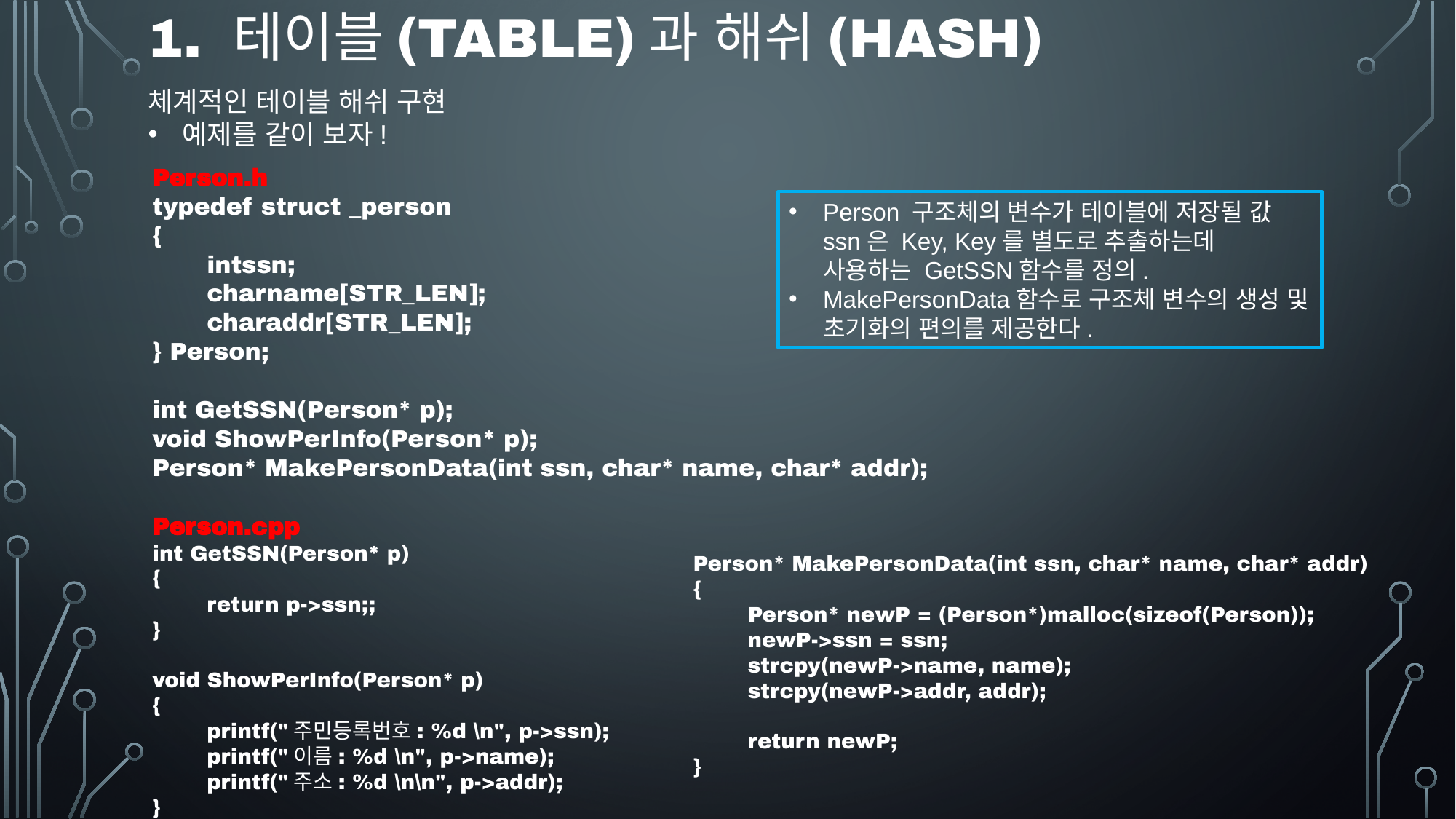

# 1. 테이블(Table)과 해쉬(Hash)
체계적인 테이블 해쉬 구현
예제를 같이 보자!
Person.h
typedef struct _person
{
intssn;
charname[STR_LEN];
charaddr[STR_LEN];
} Person;

int GetSSN(Person* p);
void ShowPerInfo(Person* p);
Person* MakePersonData(int ssn, char* name, char* addr);

Person.cpp
int GetSSN(Person* p)
{
return p->ssn;;
}

void ShowPerInfo(Person* p)
{
printf("주민등록번호: %d \n", p->ssn);
printf("이름: %d \n", p->name);
printf("주소: %d \n\n", p->addr);
}

Person 구조체의 변수가 테이블에 저장될 값 ssn은 Key, Key를 별도로 추출하는데 사용하는 GetSSN함수를 정의.
MakePersonData함수로 구조체 변수의 생성 및 초기화의 편의를 제공한다.
Person* MakePersonData(int ssn, char* name, char* addr)
{
Person* newP = (Person*)malloc(sizeof(Person));
newP->ssn = ssn;
strcpy(newP->name, name);
strcpy(newP->addr, addr);

return newP;
}